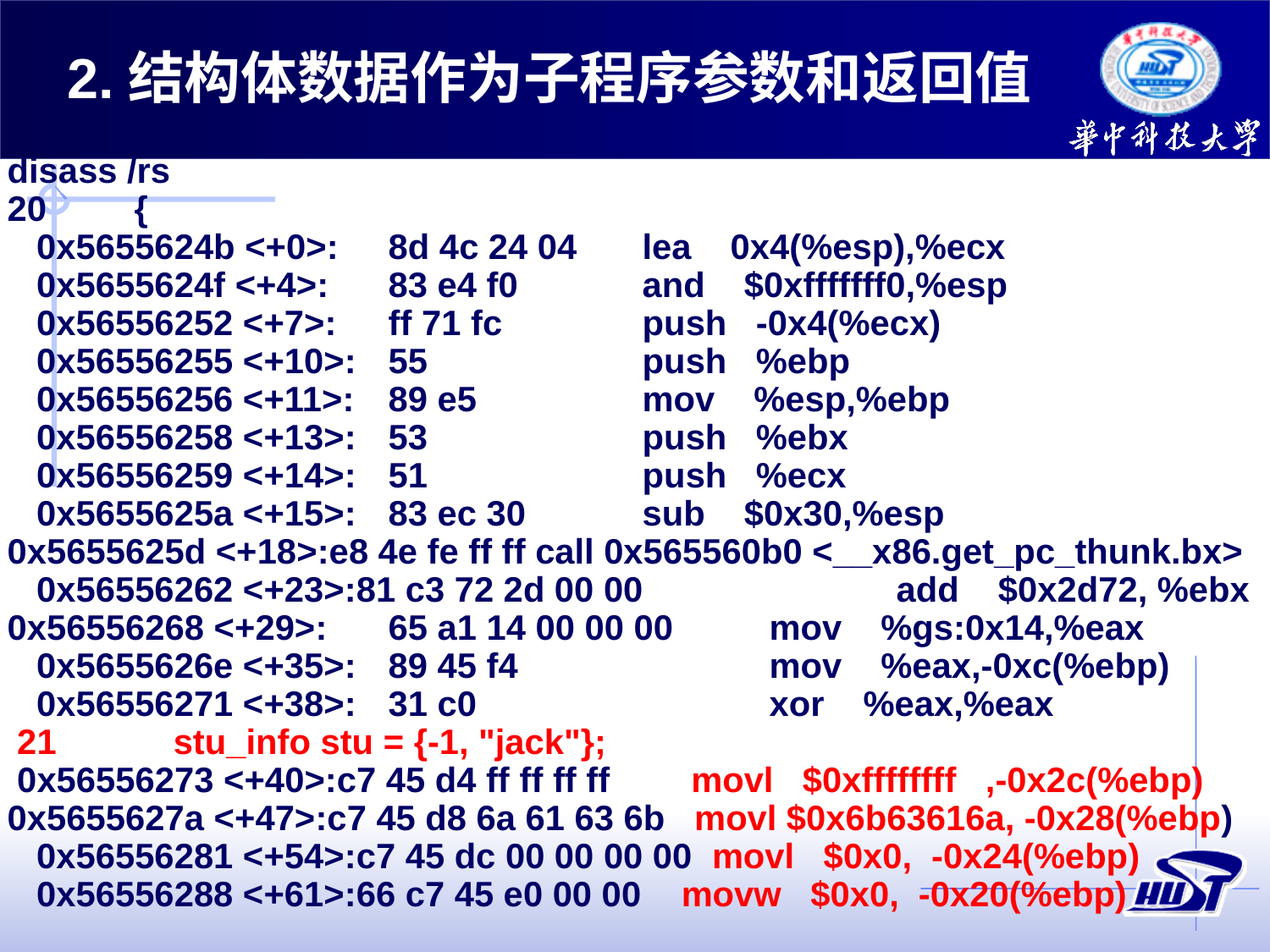

2.结构体数据作为子程序参数和返回值
disass /rs
20	{
   0x5655624b <+0>:	8d 4c 24 04	lea    0x4(%esp),%ecx
   0x5655624f <+4>:	83 e4 f0	and    $0xfffffff0,%esp
   0x56556252 <+7>:	ff 71 fc		push   -0x4(%ecx)
   0x56556255 <+10>:	55		push   %ebp
   0x56556256 <+11>:	89 e5		mov    %esp,%ebp
   0x56556258 <+13>:	53		push   %ebx
   0x56556259 <+14>:	51		push   %ecx
   0x5655625a <+15>:	83 ec 30	sub    $0x30,%esp
0x5655625d <+18>:e8 4e fe ff ff call 0x565560b0 <__x86.get_pc_thunk.bx>
   0x56556262 <+23>:81 c3 72 2d 00 00	 	add    $0x2d72, %ebx
0x56556268 <+29>:	65 a1 14 00 00 00	mov    %gs:0x14,%eax
   0x5655626e <+35>:	89 45 f4		mov    %eax,-0xc(%ebp)
   0x56556271 <+38>:	31 c0			xor    %eax,%eax
 21	    stu_info stu = {-1, "jack"};
 0x56556273 <+40>:c7 45 d4 ff ff ff ff	     movl   $0xffffffff   ,-0x2c(%ebp)
0x5655627a <+47>:c7 45 d8 6a 61 63 6b   movl $0x6b63616a, -0x28(%ebp)
   0x56556281 <+54>:c7 45 dc 00 00 00 00  movl   $0x0,  -0x24(%ebp)
   0x56556288 <+61>:66 c7 45 e0 00 00	    movw   $0x0,  -0x20(%ebp)